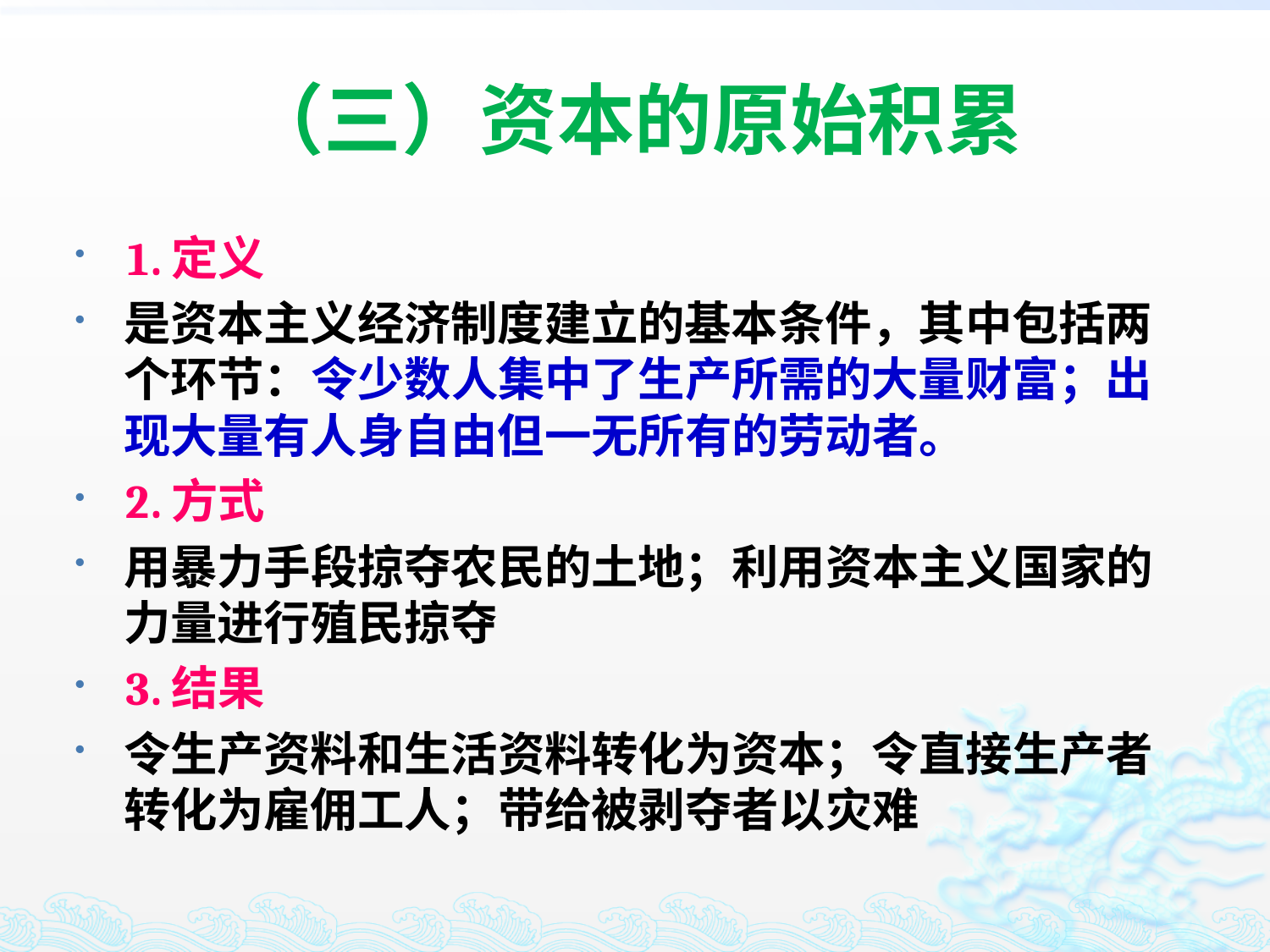

# （三）资本的原始积累
1.定义
是资本主义经济制度建立的基本条件，其中包括两个环节：令少数人集中了生产所需的大量财富；出现大量有人身自由但一无所有的劳动者。
2.方式
用暴力手段掠夺农民的土地；利用资本主义国家的力量进行殖民掠夺
3.结果
令生产资料和生活资料转化为资本；令直接生产者转化为雇佣工人；带给被剥夺者以灾难